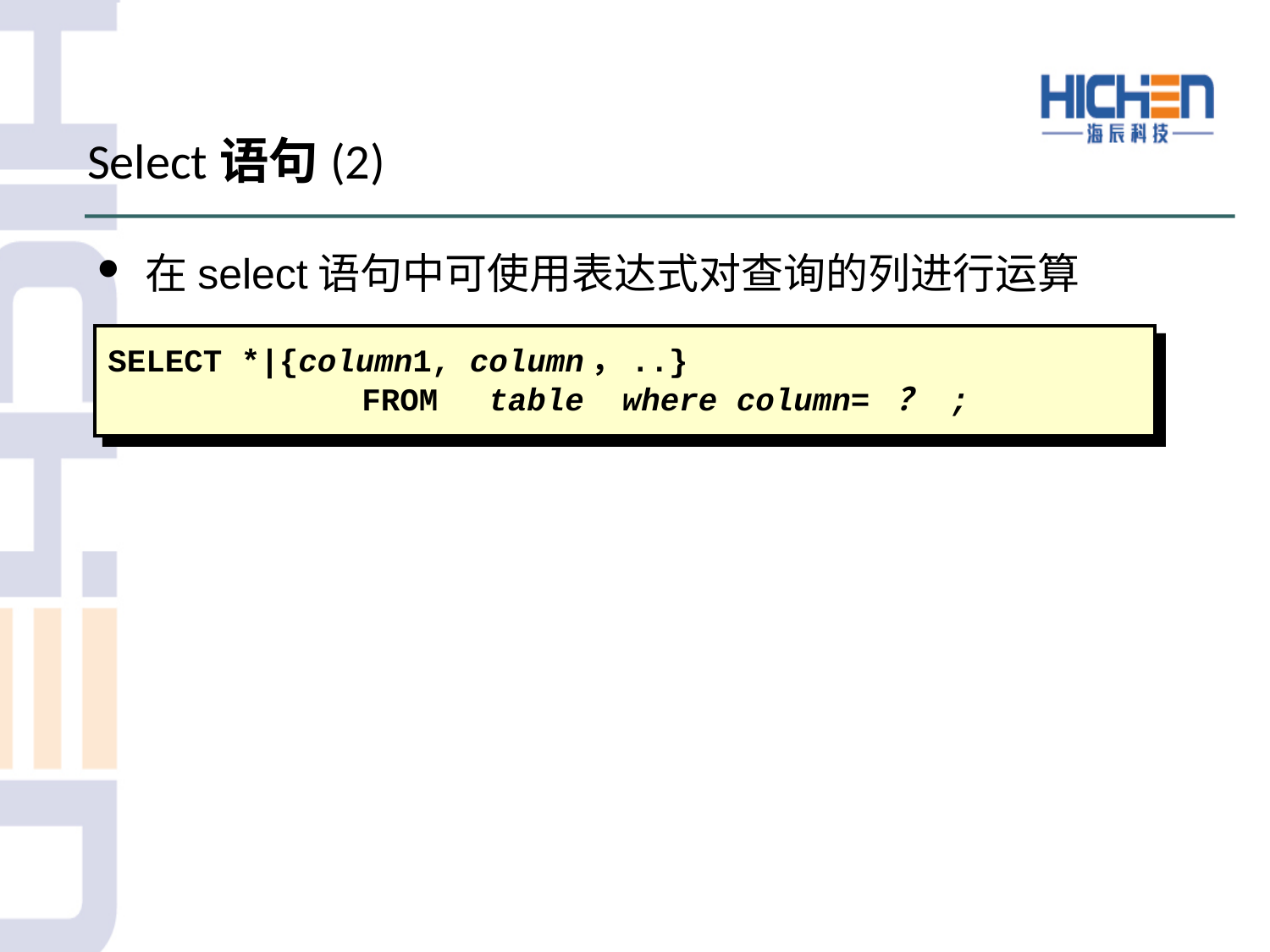

Select语句(2)

在select语句中可使用表达式对查询的列进行运算
SELECT *|{column1, column，..}
		FROM	table  where column= ？  ;